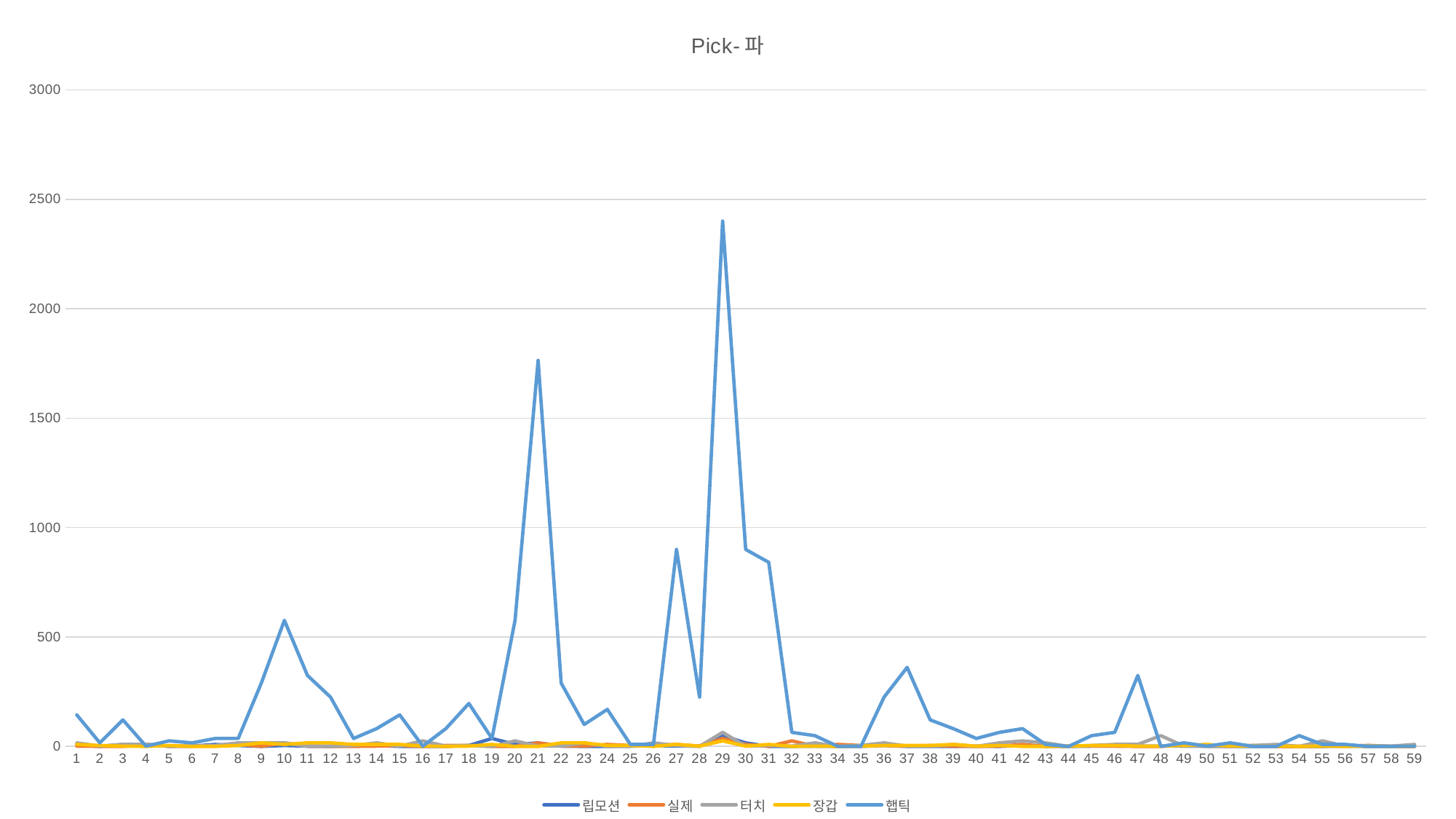

### Chart: Pick-파

| Category | 립모션 | 실제 | 터치 | 장갑 | 햅틱 |
|---|---|---|---|---|---|